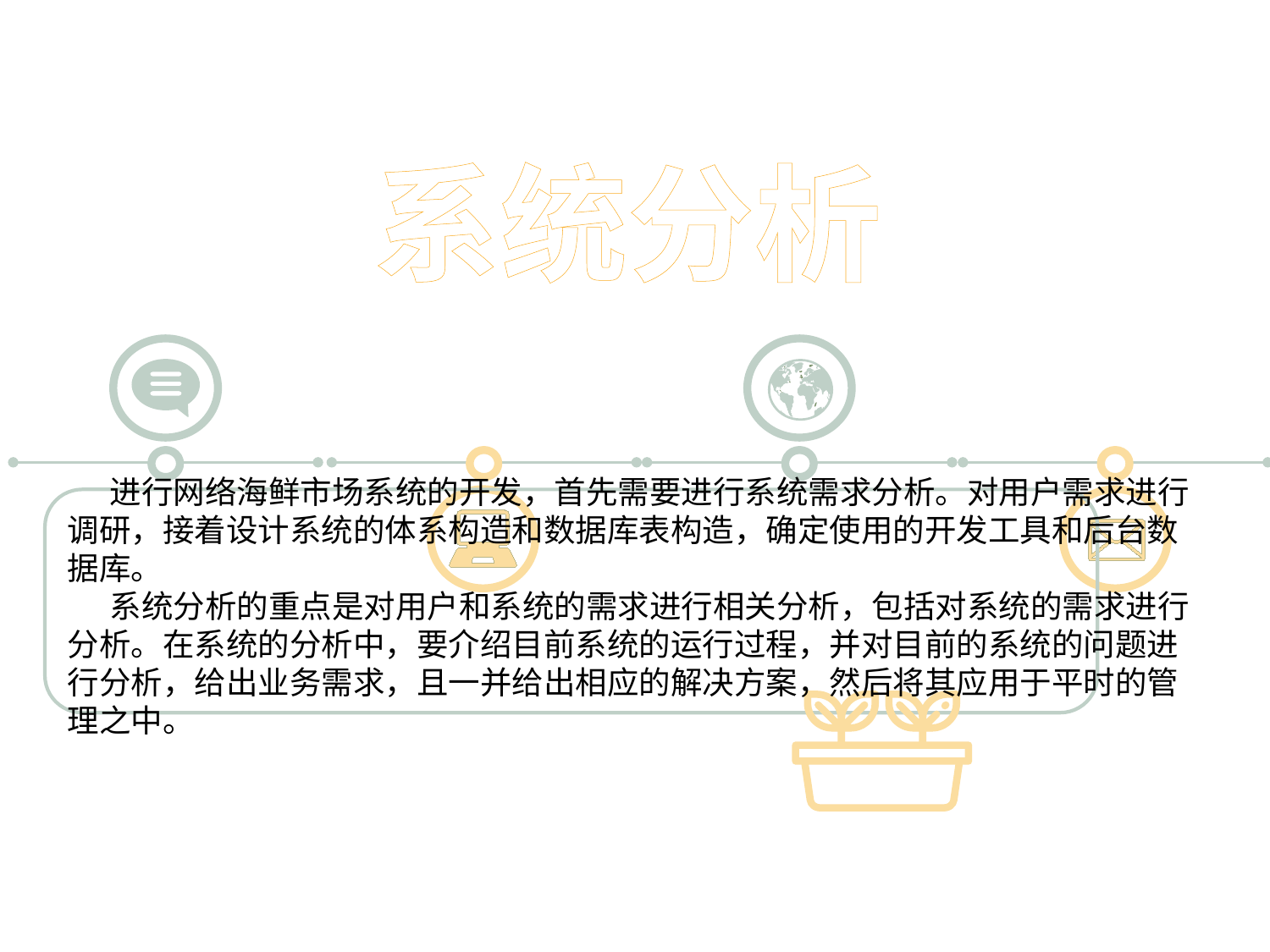

系统分析
点击添加文本

点击添加文本
进行网络海鲜市场系统的开发，首先需要进行系统需求分析。对用户需求进行调研，接着设计系统的体系构造和数据库表构造，确定使用的开发工具和后台数据库。
系统分析的重点是对用户和系统的需求进行相关分析，包括对系统的需求进行分析。在系统的分析中，要介绍目前系统的运行过程，并对目前的系统的问题进行分析，给出业务需求，且一并给出相应的解决方案，然后将其应用于平时的管理之中。

点击添加文本

点击添加文本